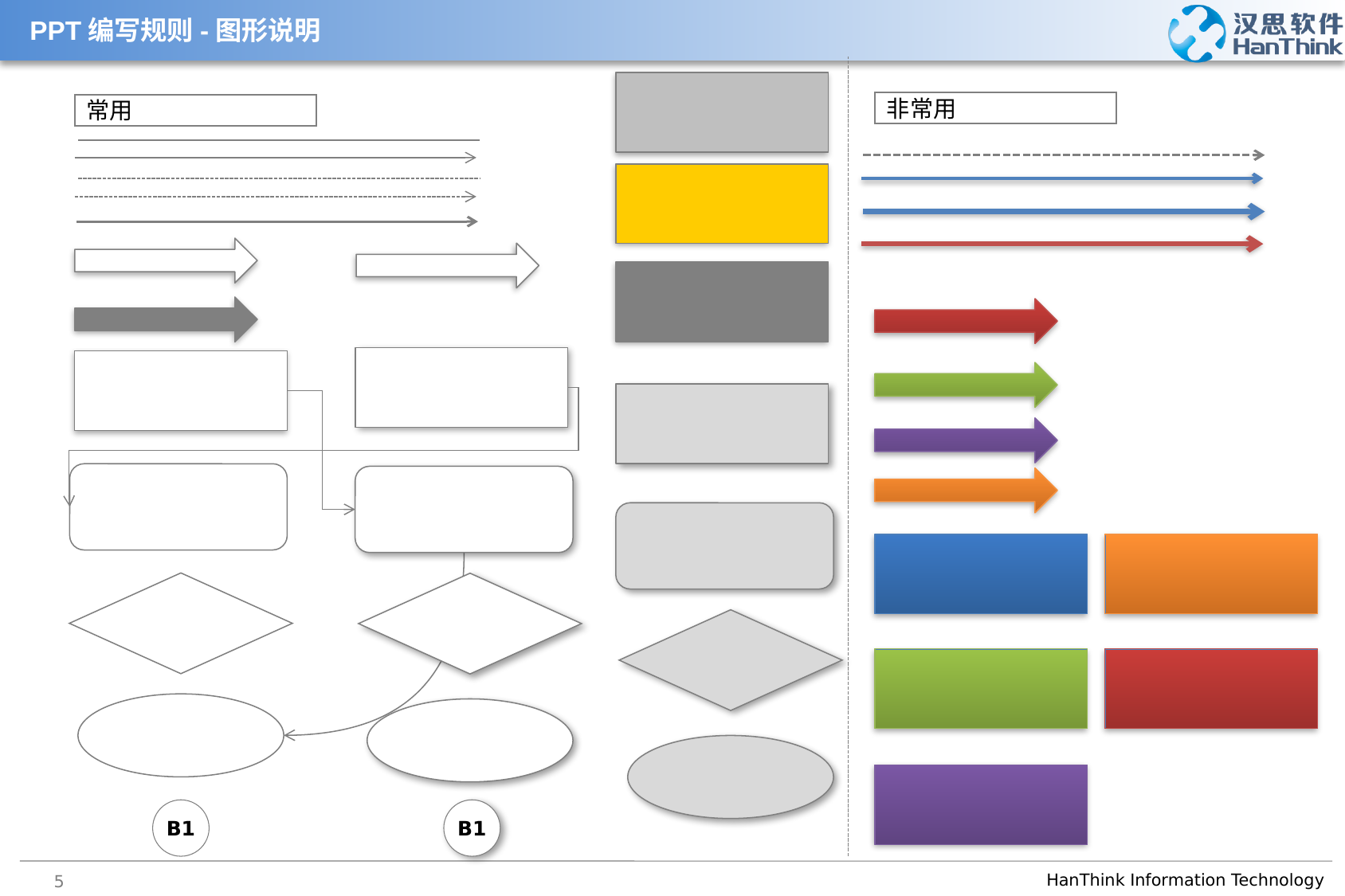

# PPT编写规则-图形说明

非常用
常用

B1
B1
5